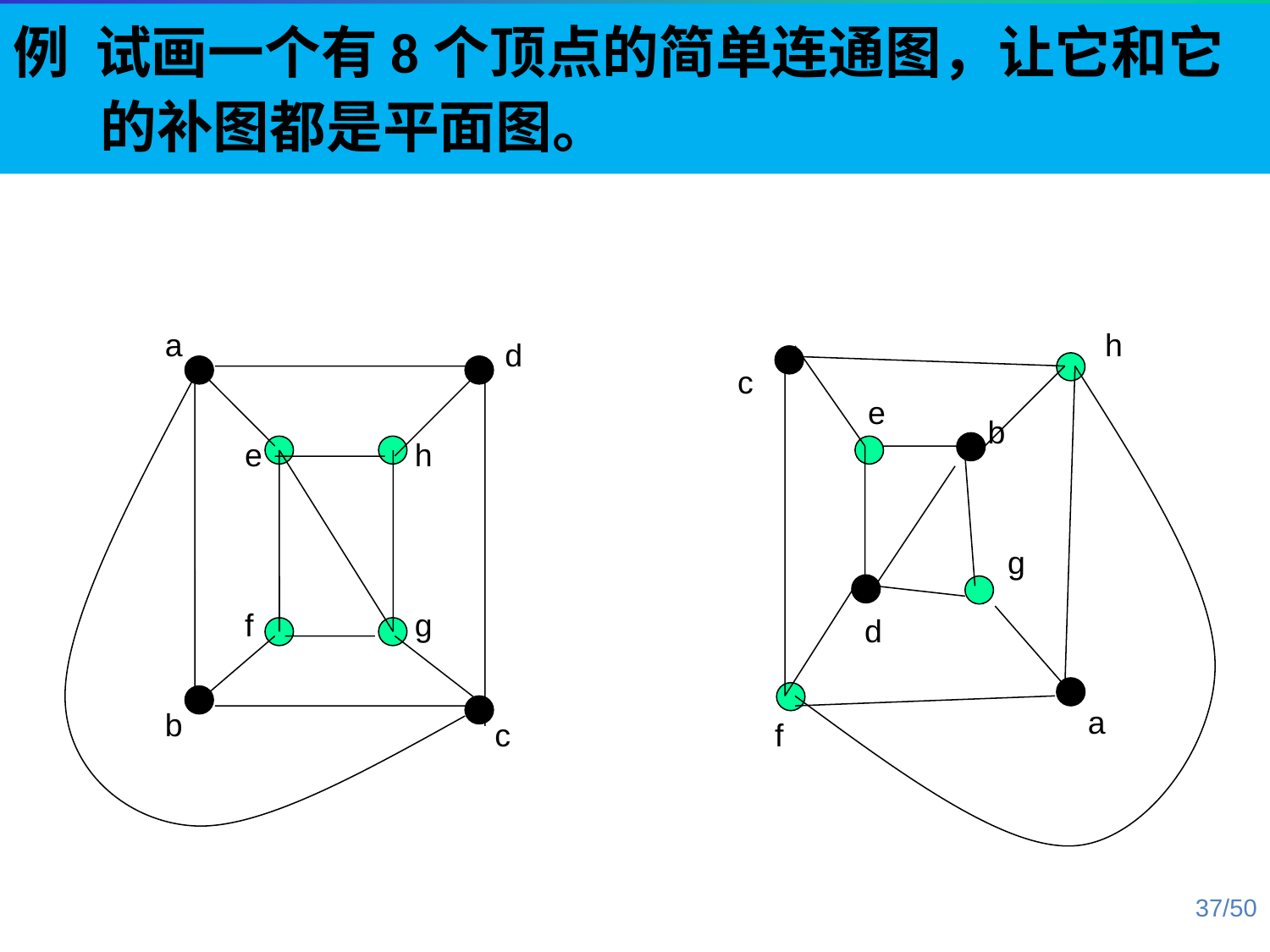

例  试画一个有8个顶点的简单连通图，让它和它的补图都是平面图。
a
h
d

c

e
b
e
h

g

f
g
d

a
b

c
f
37/50